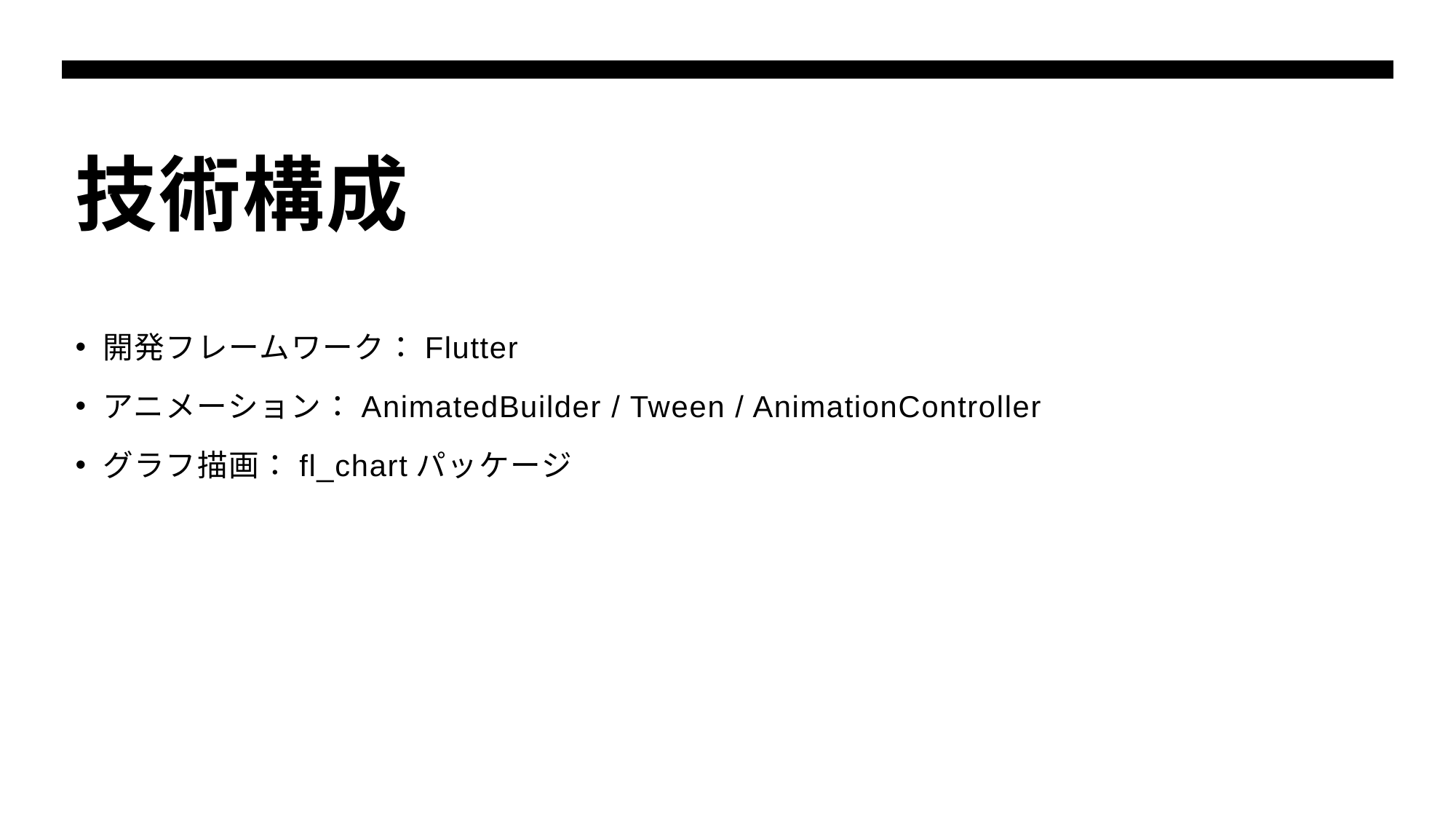

# 技術構成
開発フレームワーク：Flutter
アニメーション：AnimatedBuilder / Tween / AnimationController
グラフ描画：fl_chartパッケージ